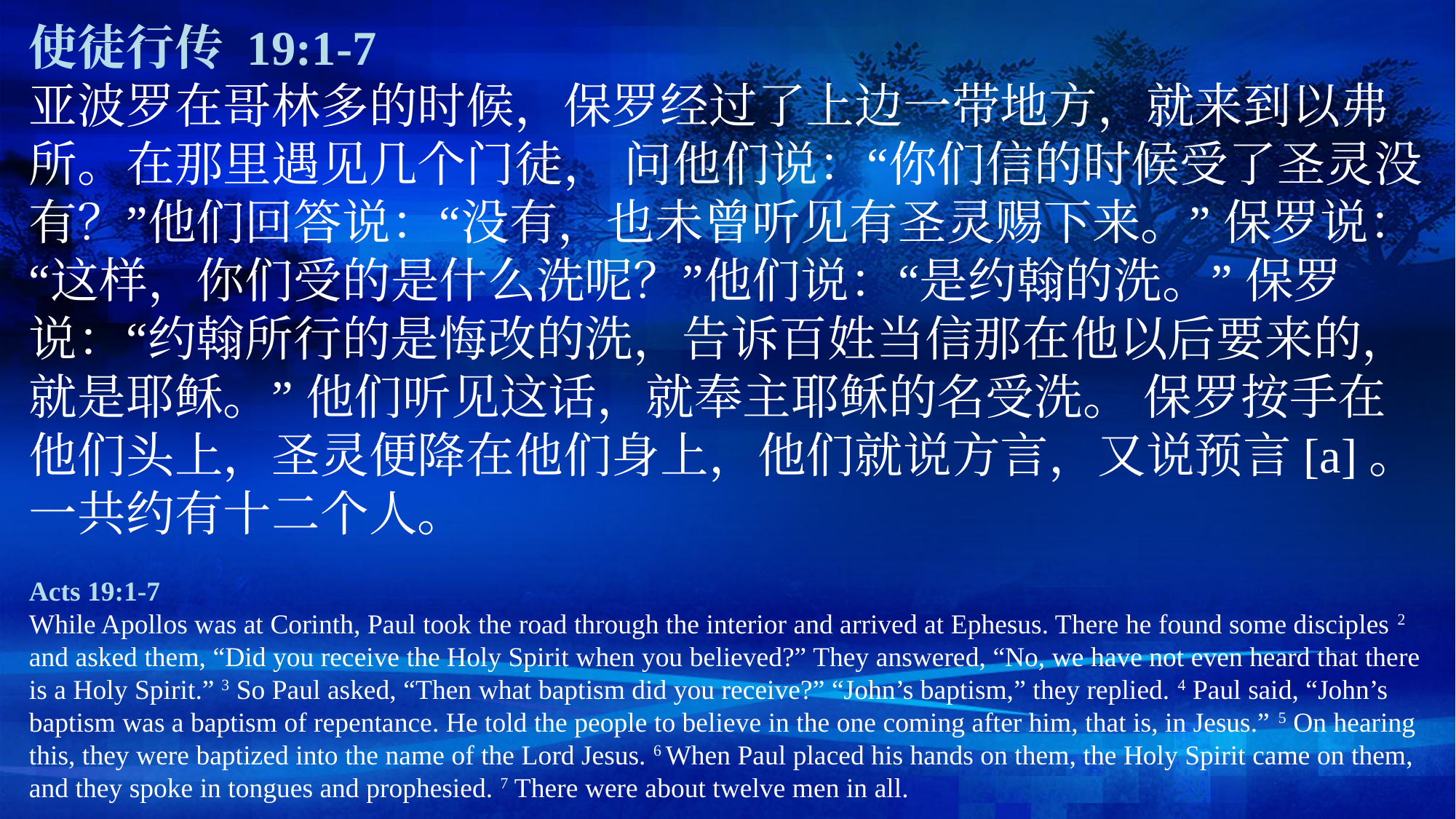

使徒行传 19:1-7
亚波罗在哥林多的时候，保罗经过了上边一带地方，就来到以弗所。在那里遇见几个门徒， 问他们说：“你们信的时候受了圣灵没有？”他们回答说：“没有，也未曾听见有圣灵赐下来。” 保罗说：“这样，你们受的是什么洗呢？”他们说：“是约翰的洗。” 保罗说：“约翰所行的是悔改的洗，告诉百姓当信那在他以后要来的，就是耶稣。” 他们听见这话，就奉主耶稣的名受洗。 保罗按手在他们头上，圣灵便降在他们身上，他们就说方言，又说预言[a]。一共约有十二个人。

Acts 19:1-7
While Apollos was at Corinth, Paul took the road through the interior and arrived at Ephesus. There he found some disciples 2 and asked them, “Did you receive the Holy Spirit when you believed?” They answered, “No, we have not even heard that there is a Holy Spirit.” 3 So Paul asked, “Then what baptism did you receive?” “John’s baptism,” they replied. 4 Paul said, “John’s baptism was a baptism of repentance. He told the people to believe in the one coming after him, that is, in Jesus.” 5 On hearing this, they were baptized into the name of the Lord Jesus. 6 When Paul placed his hands on them, the Holy Spirit came on them, and they spoke in tongues and prophesied. 7 There were about twelve men in all.